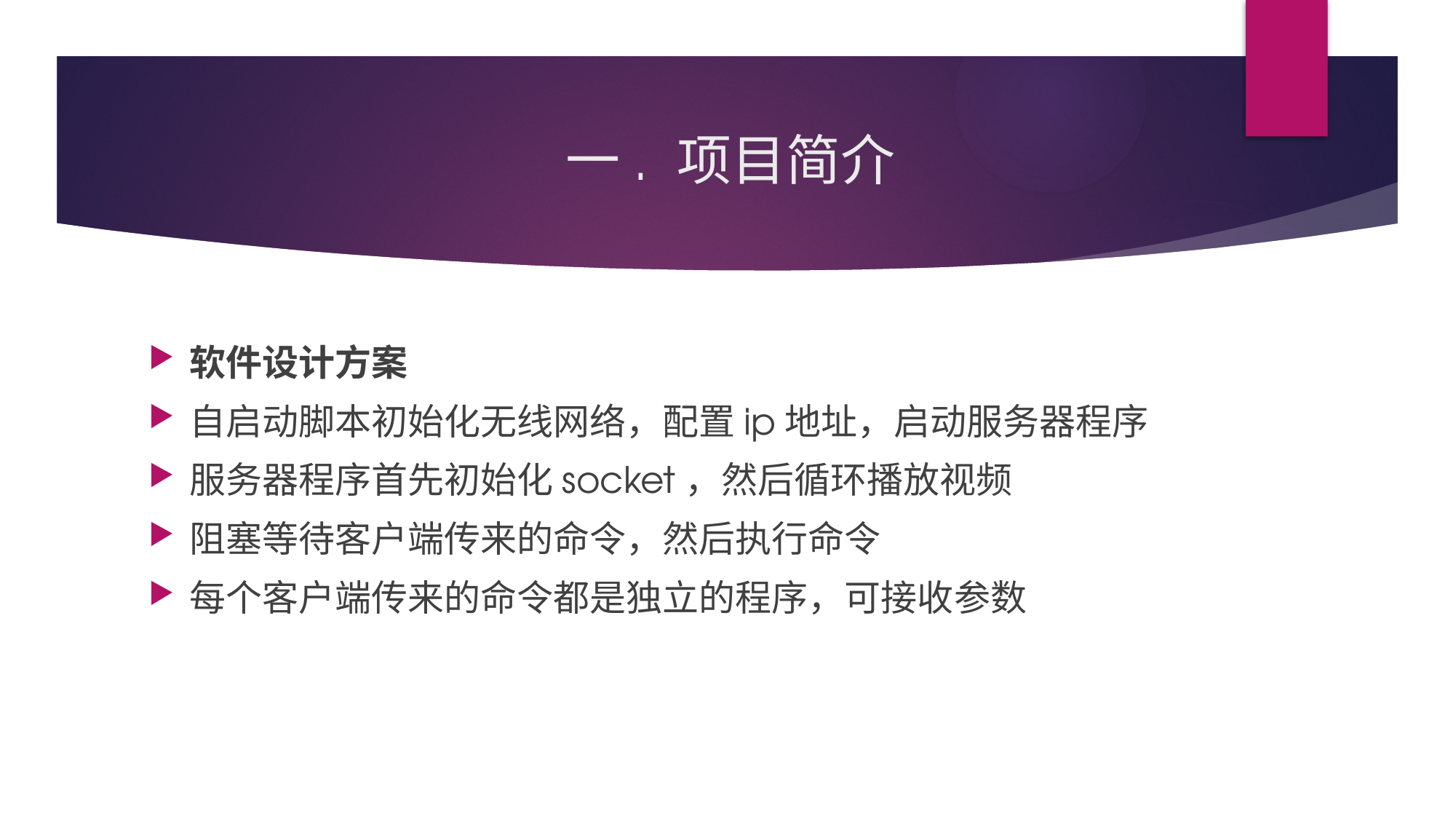

# 一. 项目简介
软件设计方案
自启动脚本初始化无线网络，配置ip地址，启动服务器程序
服务器程序首先初始化socket，然后循环播放视频
阻塞等待客户端传来的命令，然后执行命令
每个客户端传来的命令都是独立的程序，可接收参数